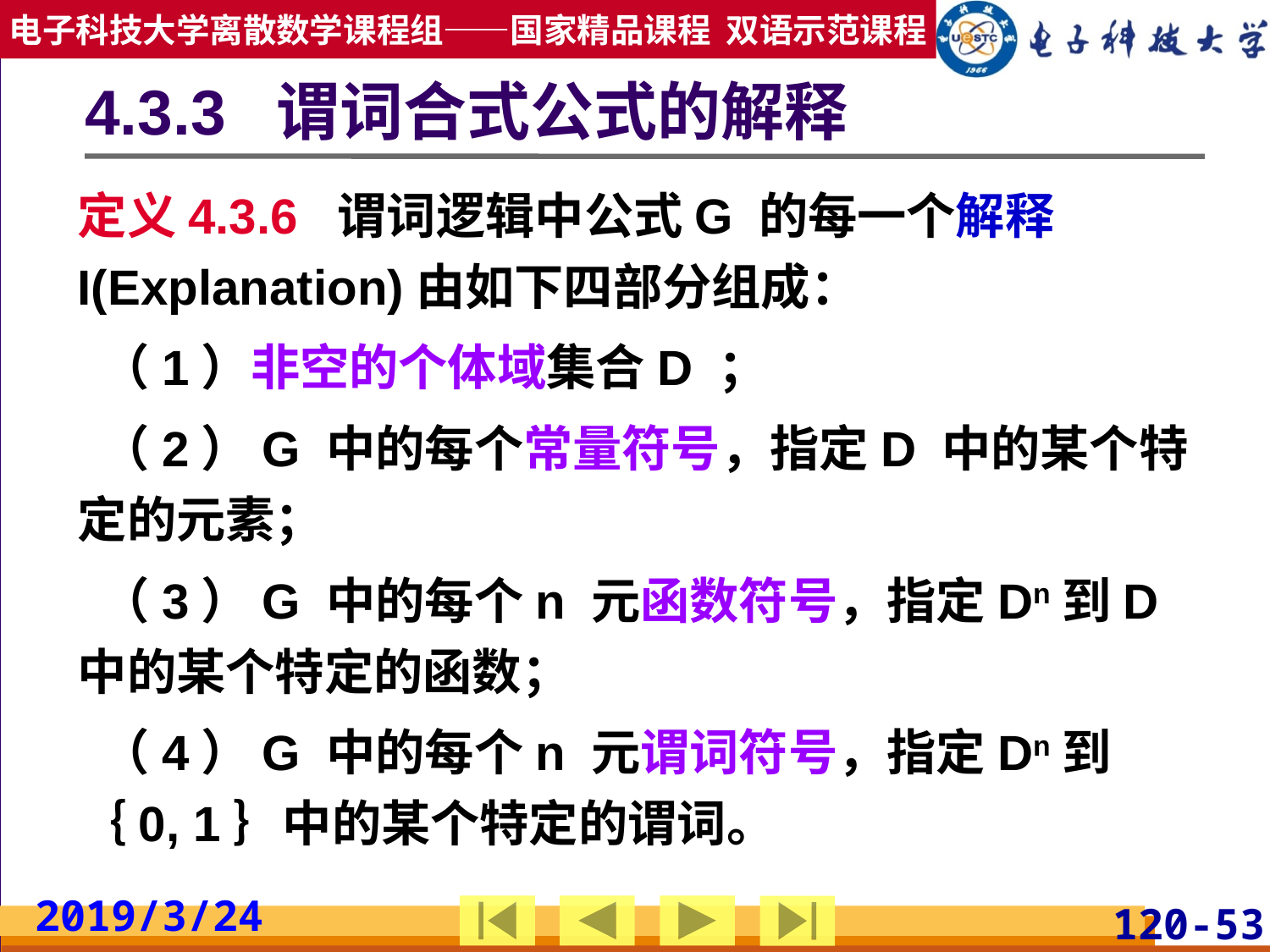

# 4.3.3  谓词合式公式的解释
定义4.3.6  谓词逻辑中公式G 的每一个解释I(Explanation)由如下四部分组成：
 （1）非空的个体域集合D ；
 （2）G 中的每个常量符号，指定D 中的某个特定的元素；
 （3）G 中的每个n 元函数符号，指定Dn到D中的某个特定的函数；
 （4）G 中的每个n 元谓词符号，指定Dn到｛0, 1｝中的某个特定的谓词。
2019/3/24